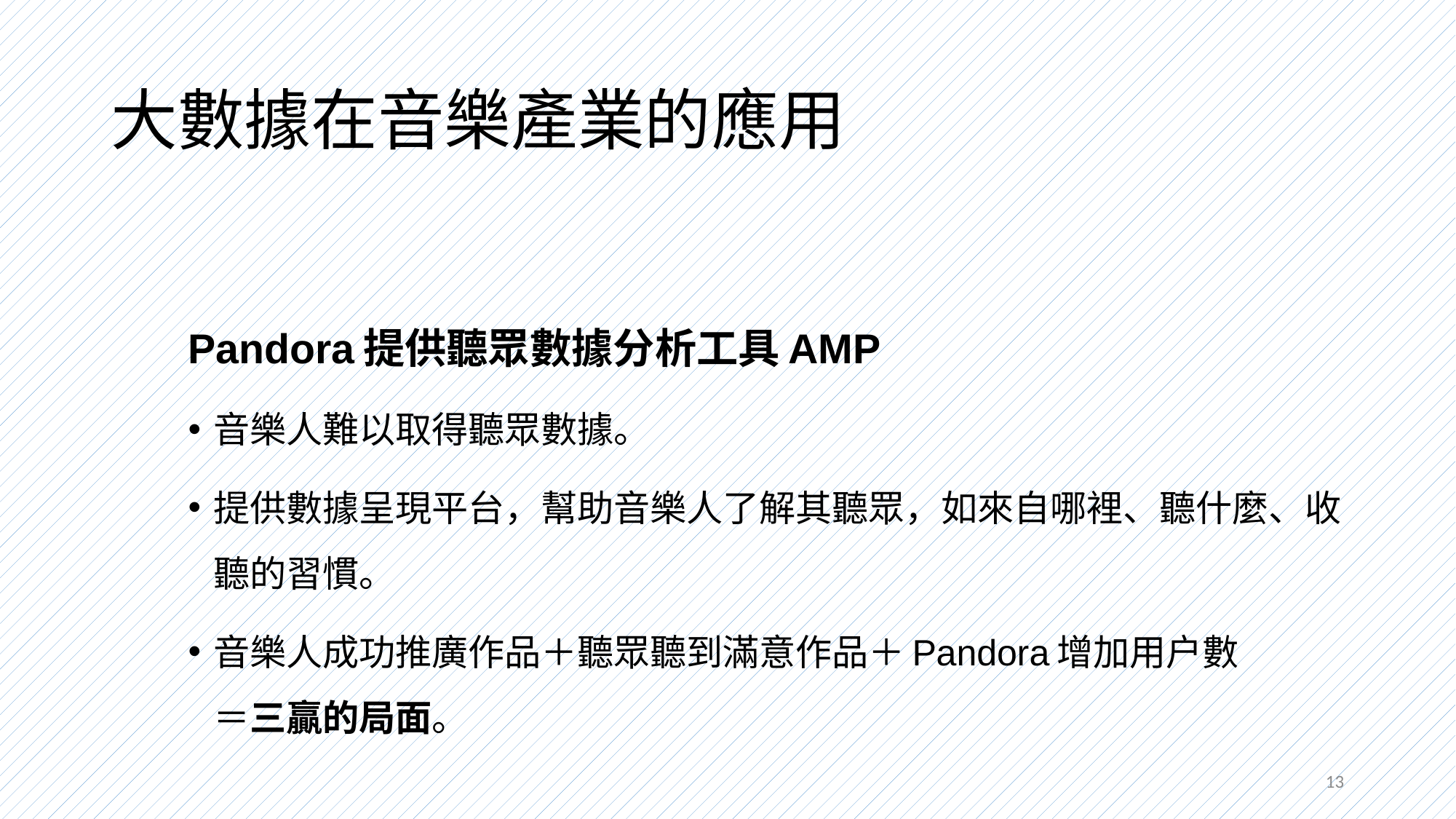

# 大數據在音樂產業的應用
Pandora提供聽眾數據分析工具AMP
音樂人難以取得聽眾數據。
提供數據呈現平台，幫助音樂人了解其聽眾，如來自哪裡、聽什麼、收聽的習慣。
音樂人成功推廣作品＋聽眾聽到滿意作品＋Pandora增加用戶數
＝三贏的局面。
13